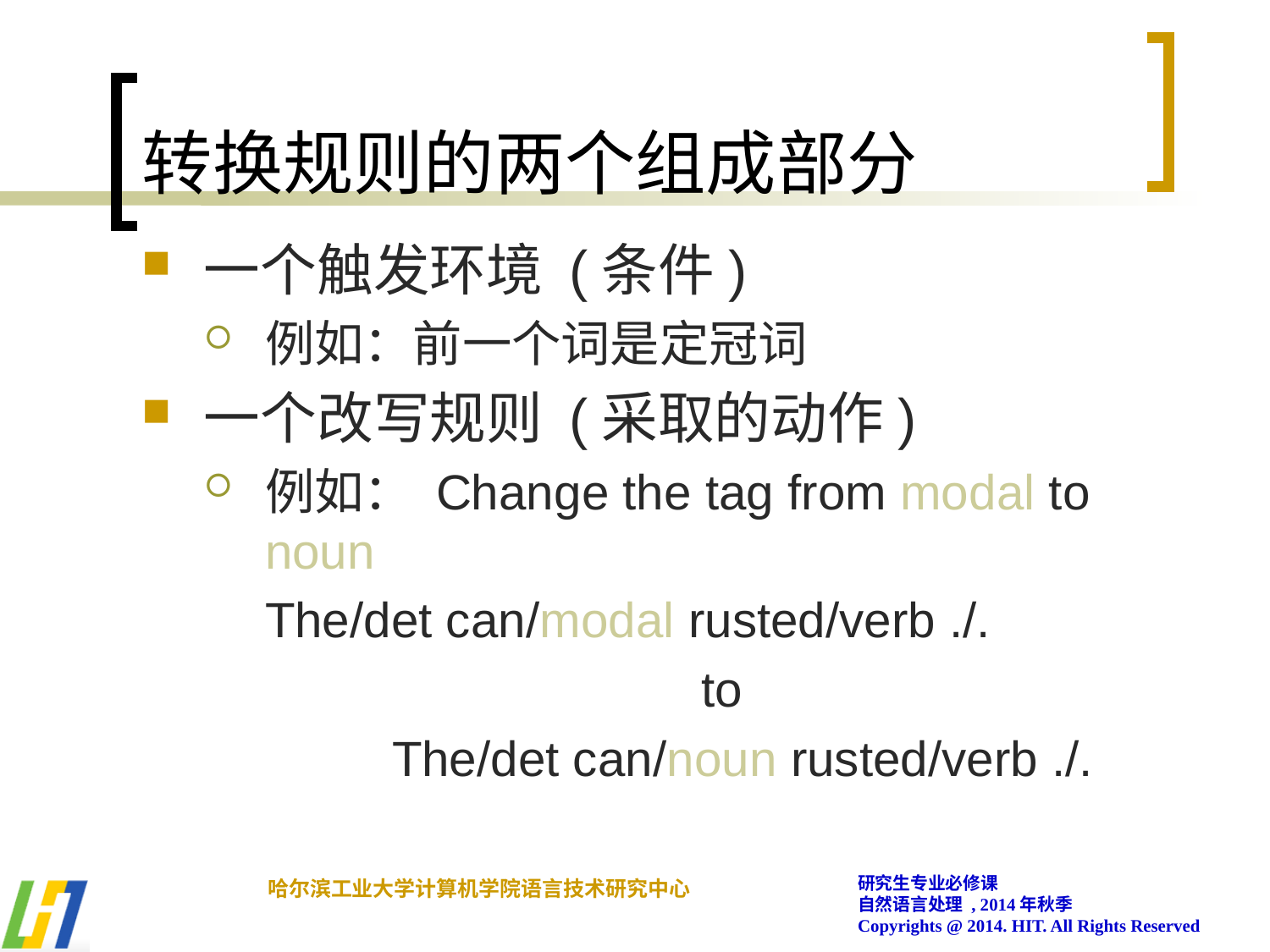

# 转换规则的两个组成部分
一个触发环境 (条件)
例如：前一个词是定冠词
一个改写规则 (采取的动作)
例如： Change the tag from modal to noun
	The/det can/modal rusted/verb ./.
				    to
		The/det can/noun rusted/verb ./.

研究生专业必修课
自然语言处理 , 2014年秋季
Copyrights @ 2014. HIT. All Rights Reserved
哈尔滨工业大学计算机学院语言技术研究中心